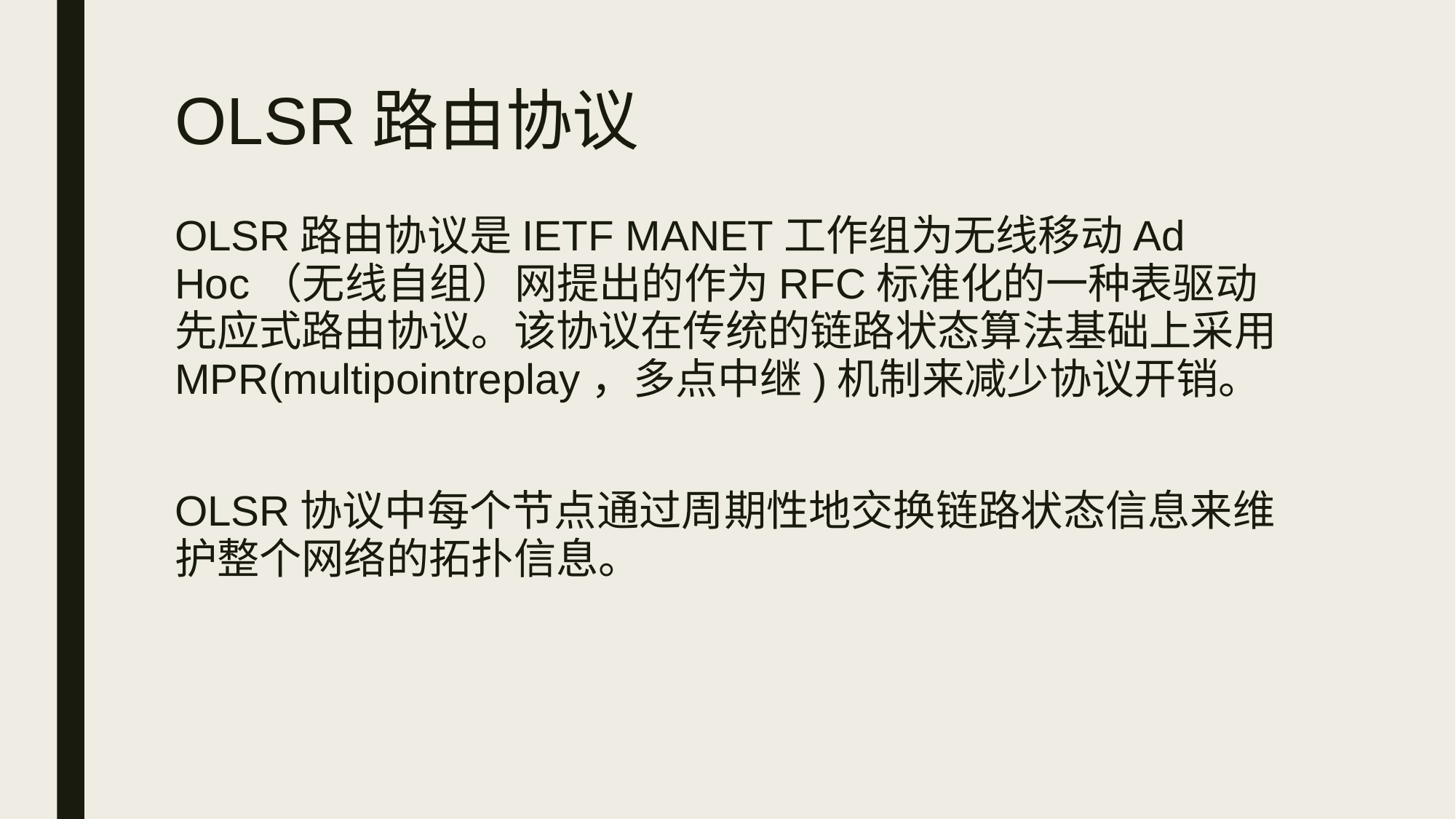

# OLSR路由协议
OLSR路由协议是IETF MANET工作组为无线移动Ad Hoc（无线自组）网提出的作为RFC标准化的一种表驱动先应式路由协议。该协议在传统的链路状态算法基础上采用MPR(multipointreplay，多点中继)机制来减少协议开销。

OLSR协议中每个节点通过周期性地交换链路状态信息来维护整个网络的拓扑信息。